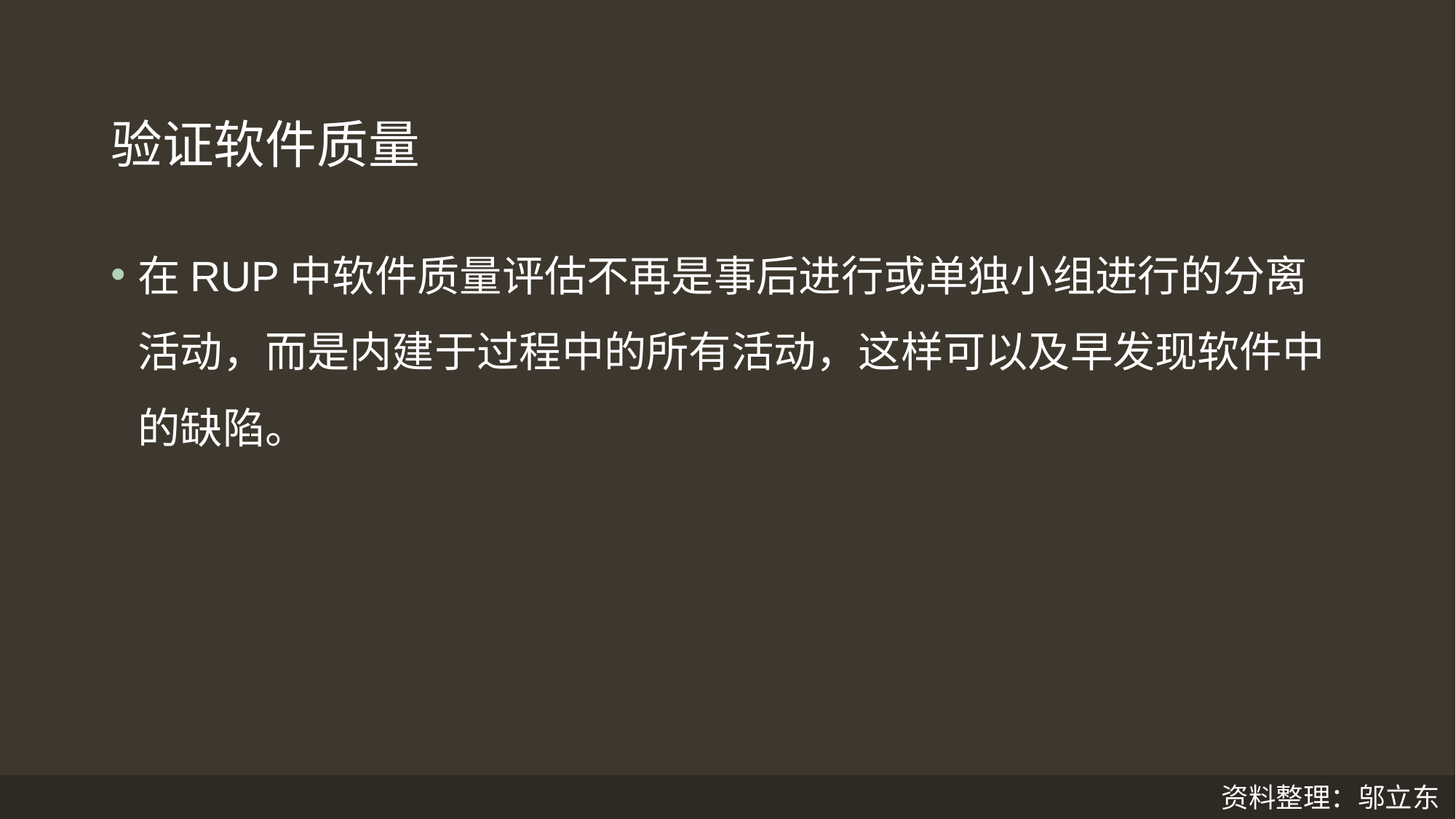

# 验证软件质量
在RUP中软件质量评估不再是事后进行或单独小组进行的分离活动，而是内建于过程中的所有活动，这样可以及早发现软件中的缺陷。
资料整理：邬立东